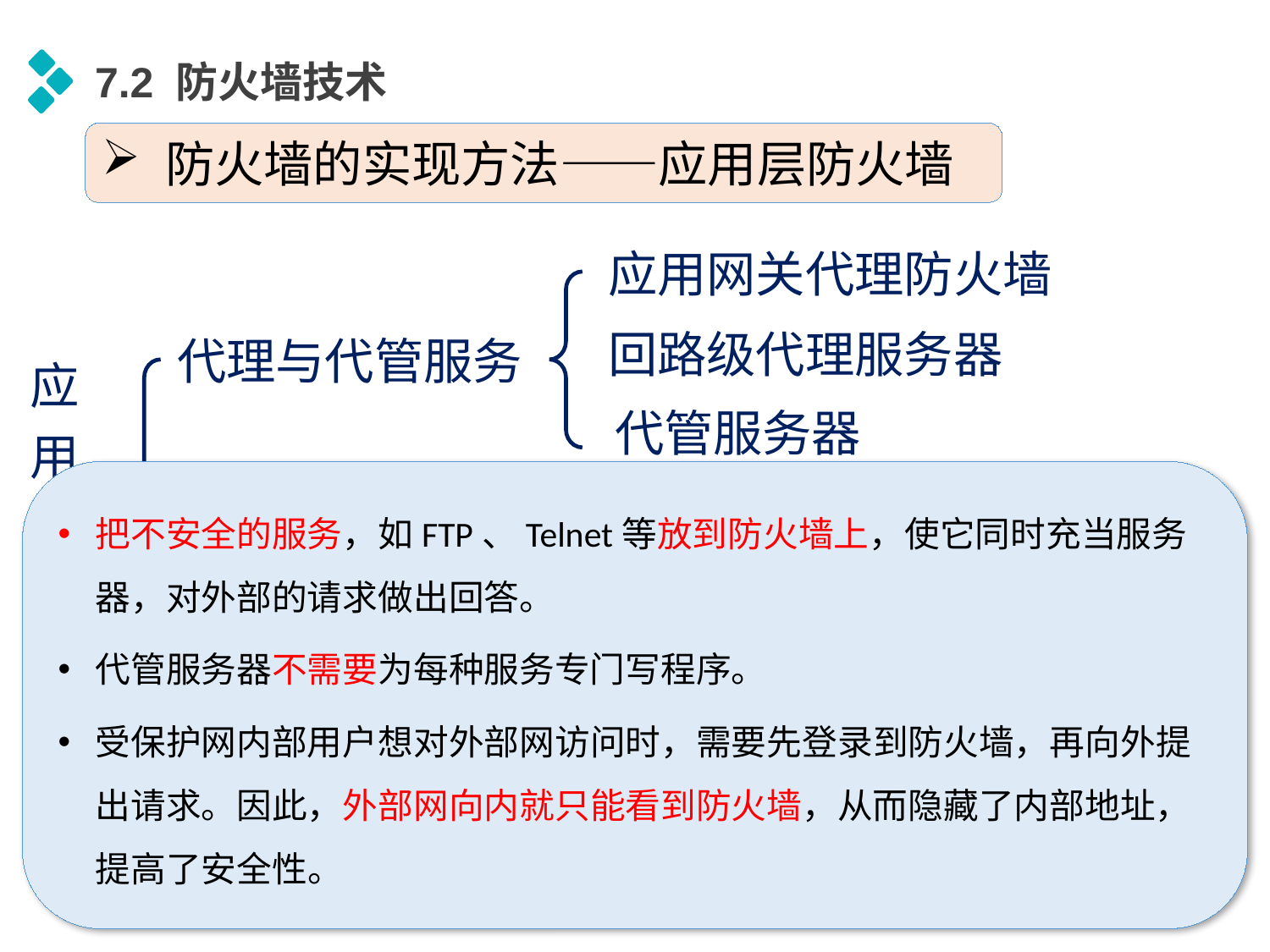

7.2 防火墙技术

防火墙的实现方法——应用层防火墙
应用网关代理防火墙

应用层防火墙
回路级代理服务器
代理与代管服务

代管服务器
把不安全的服务，如FTP、Telnet等放到防火墙上，使它同时充当服务器，对外部的请求做出回答。
代管服务器不需要为每种服务专门写程序。
受保护网内部用户想对外部网访问时，需要先登录到防火墙，再向外提出请求。因此，外部网向内就只能看到防火墙，从而隐藏了内部地址，提高了安全性。
地址扩充与地址保护